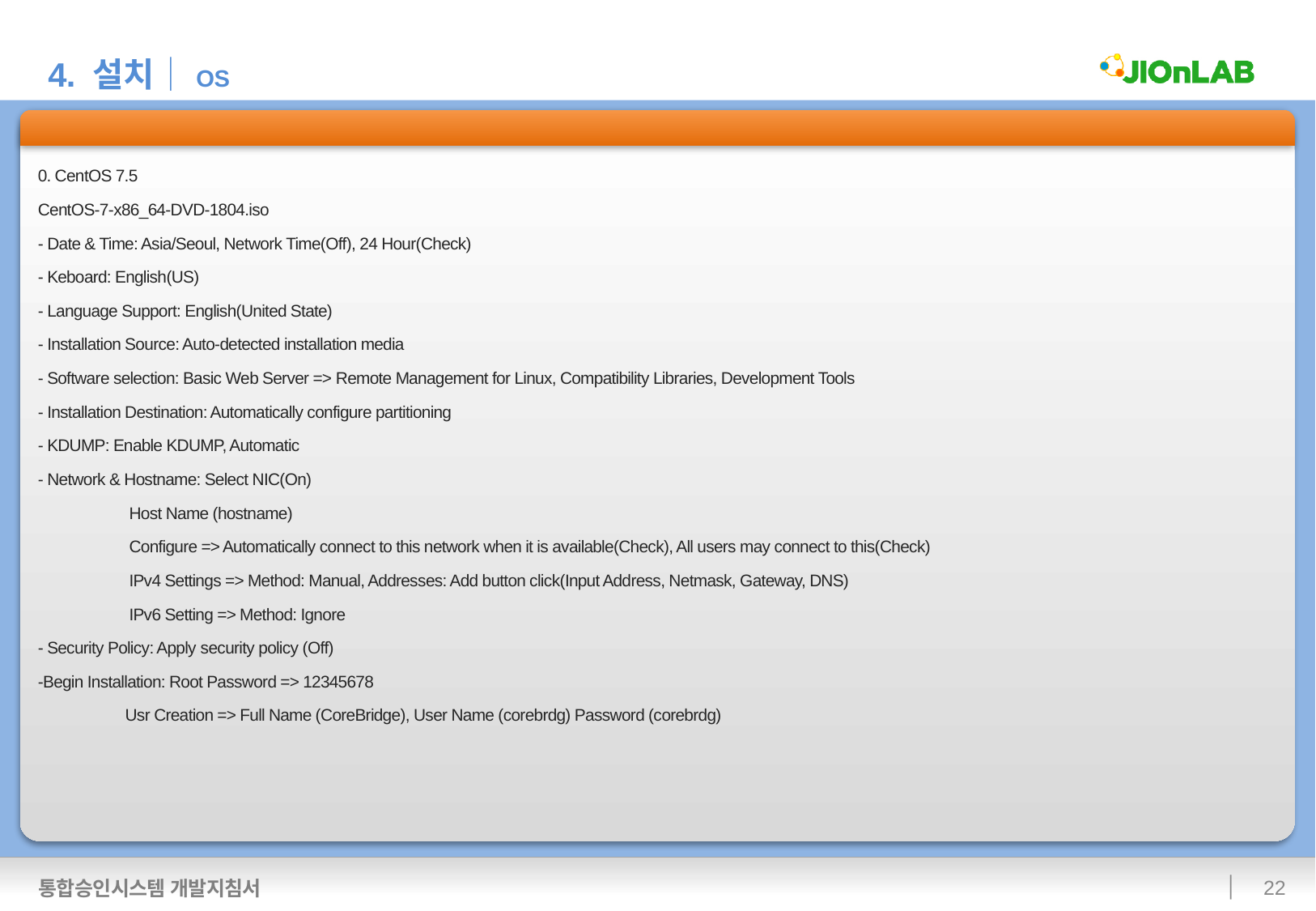

4. 설치│OS

통합승인시스템 설치
0. CentOS 7.5
CentOS-7-x86_64-DVD-1804.iso
- Date & Time: Asia/Seoul, Network Time(Off), 24 Hour(Check)
- Keboard: English(US)
- Language Support: English(United State)
- Installation Source: Auto-detected installation media
- Software selection: Basic Web Server => Remote Management for Linux, Compatibility Libraries, Development Tools
- Installation Destination: Automatically configure partitioning
- KDUMP: Enable KDUMP, Automatic
- Network & Hostname: Select NIC(On)
                      Host Name (hostname)
                      Configure => Automatically connect to this network when it is available(Check), All users may connect to this(Check)
	                      IPv4 Settings => Method: Manual, Addresses: Add button click(Input Address, Netmask, Gateway, DNS)
                      IPv6 Setting => Method: Ignore
- Security Policy: Apply security policy (Off)
-Begin Installation: Root Password => 12345678
                     Usr Creation => Full Name (CoreBridge), User Name (corebrdg) Password (corebrdg)
 22